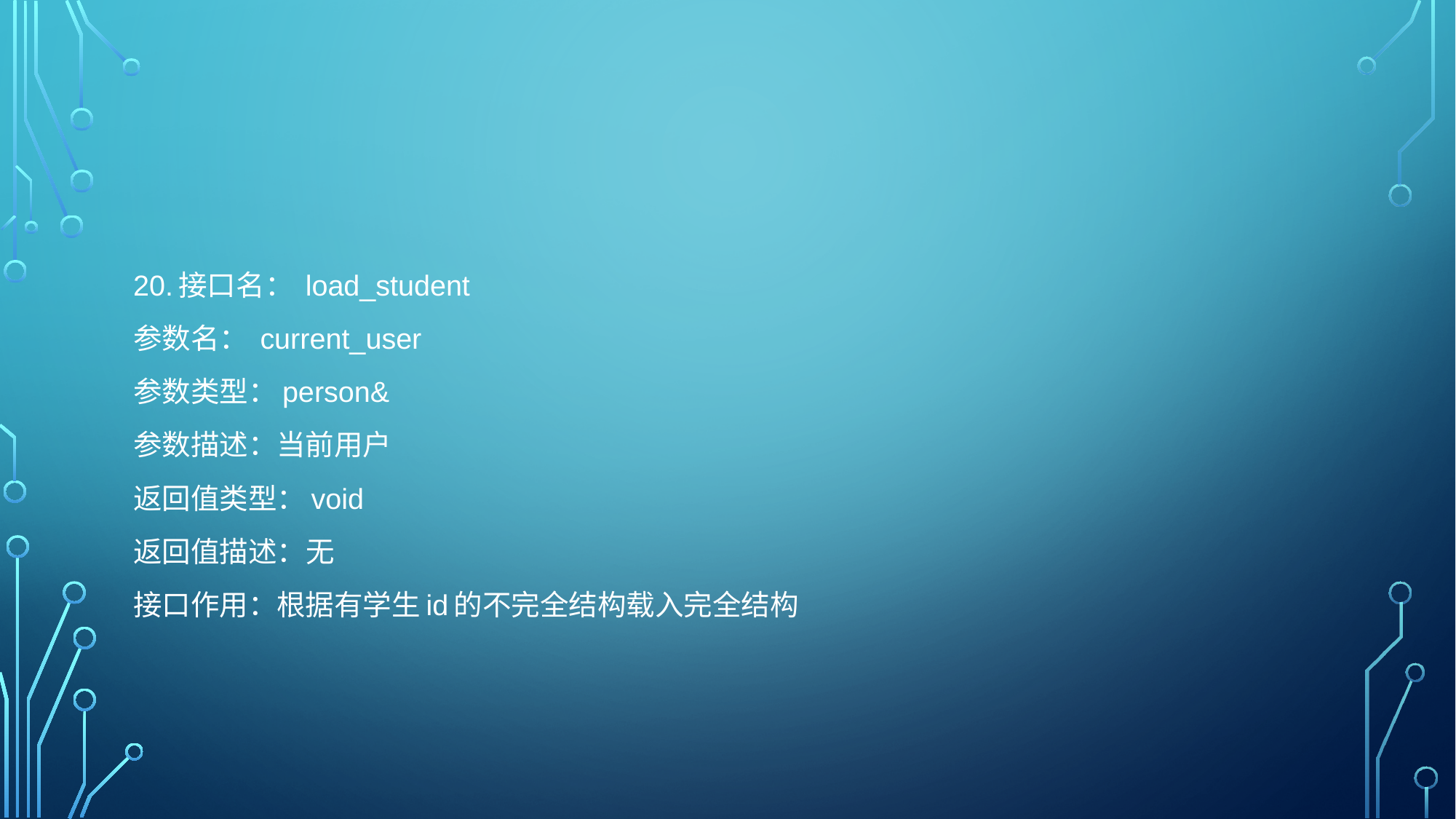

#

20.接口名： load_student
参数名： current_user
参数类型：person&
参数描述：当前用户
返回值类型：void
返回值描述：无
接口作用：根据有学生id的不完全结构载入完全结构